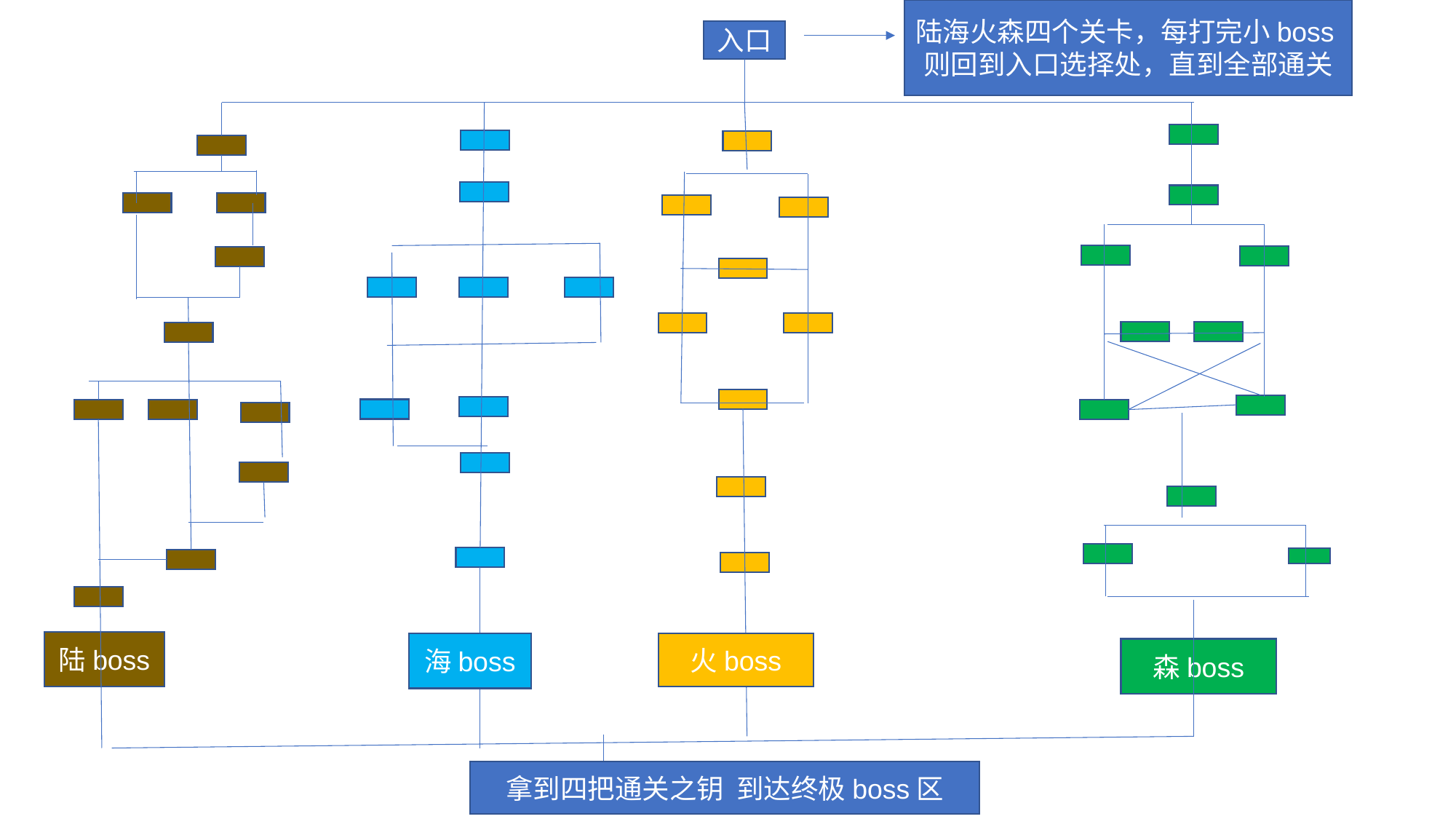

陆海火森四个关卡，每打完小boss则回到入口选择处，直到全部通关
入口

陆boss
海boss
火boss
森boss
拿到四把通关之钥  到达终极boss区